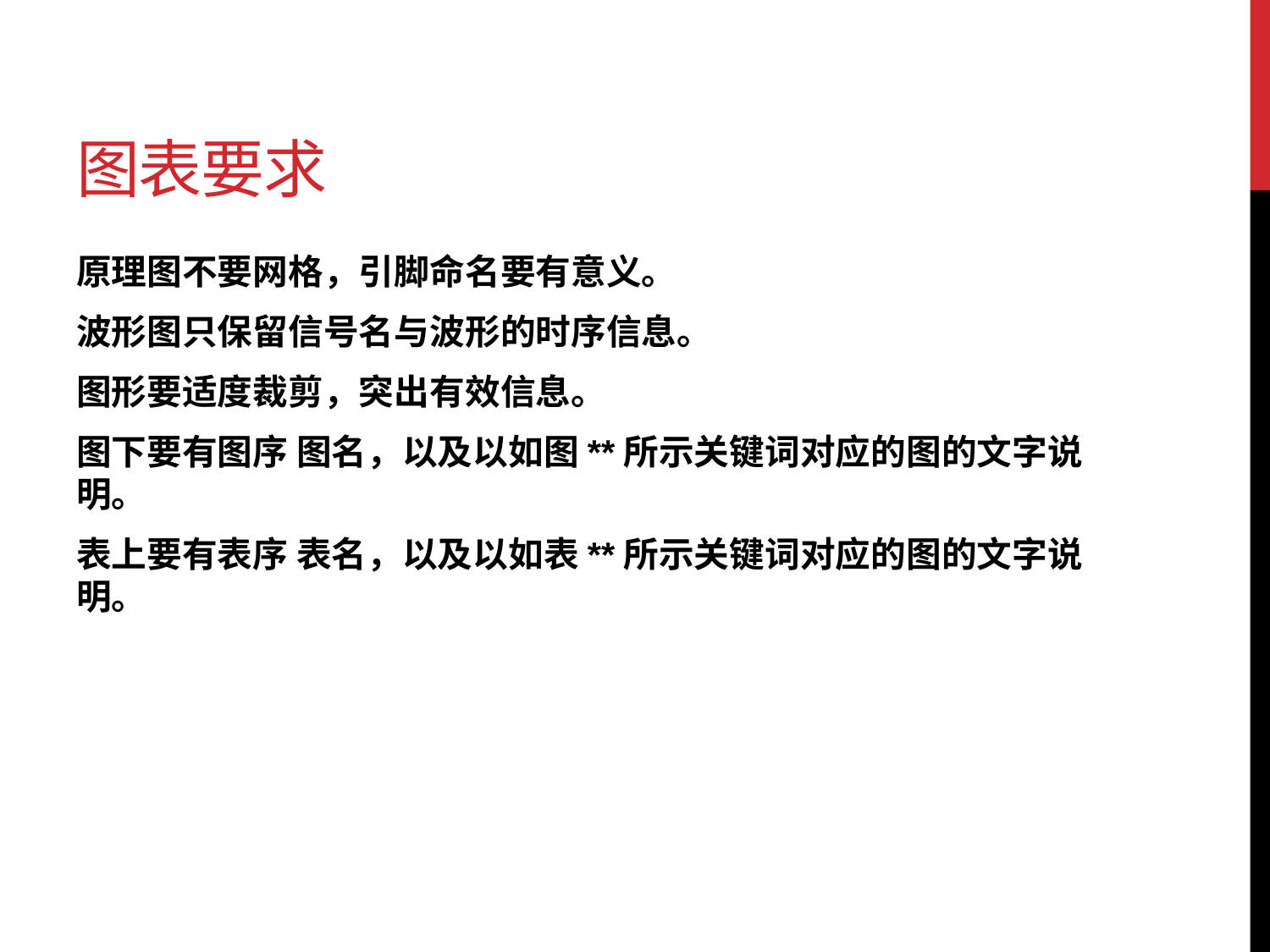

# 图表要求
原理图不要网格，引脚命名要有意义。
波形图只保留信号名与波形的时序信息。
图形要适度裁剪，突出有效信息。
图下要有图序 图名，以及以如图**所示关键词对应的图的文字说明。
表上要有表序 表名，以及以如表**所示关键词对应的图的文字说明。